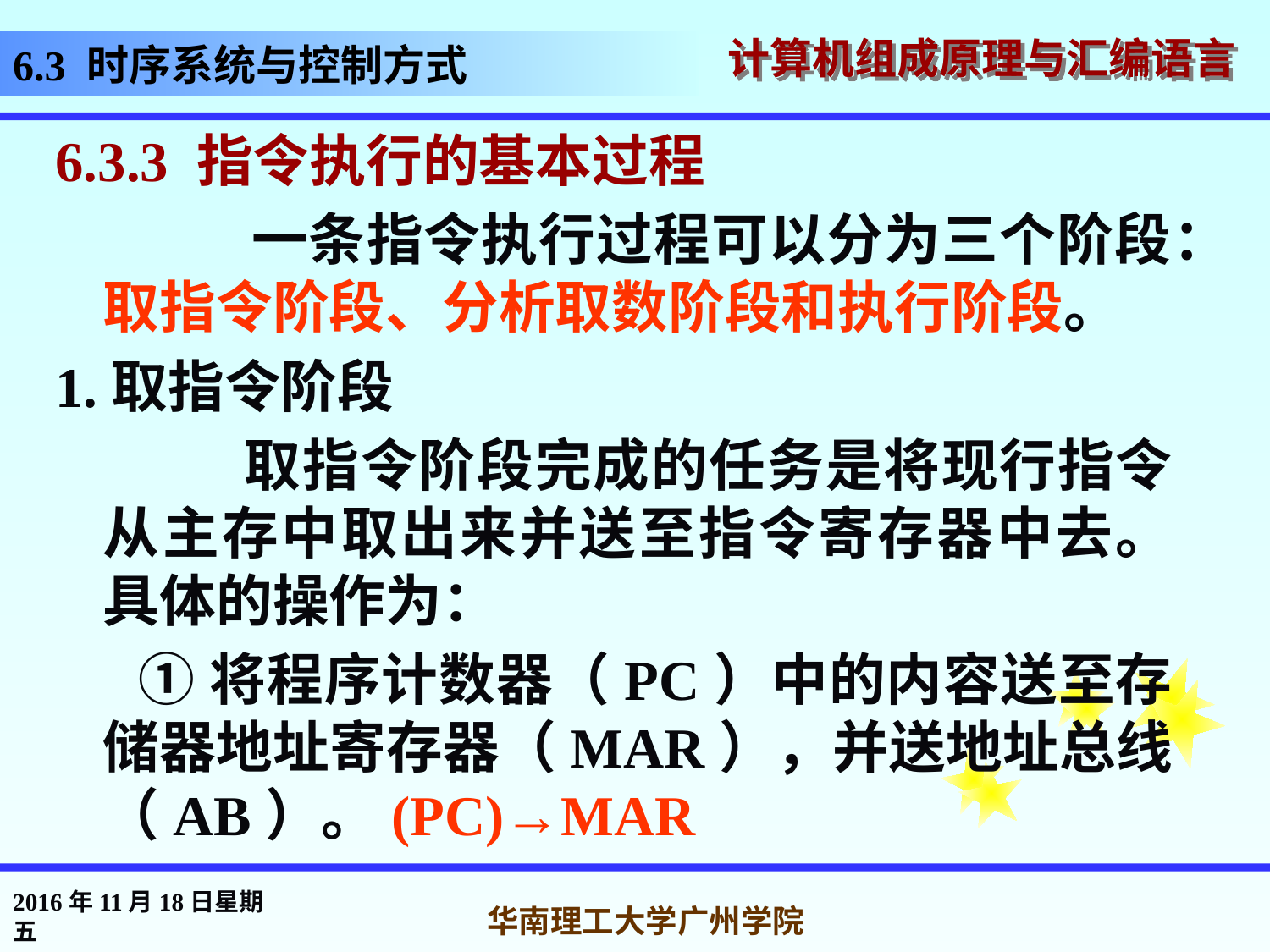

# 6.3 时序系统与控制方式
6.3.3 指令执行的基本过程
             一条指令执行过程可以分为三个阶段：取指令阶段、分析取数阶段和执行阶段。
1.取指令阶段
            取指令阶段完成的任务是将现行指令从主存中取出来并送至指令寄存器中去。具体的操作为：
      ①将程序计数器（PC）中的内容送至存储器地址寄存器（MAR），并送地址总线（AB）。(PC)→MAR
2016年11月18日星期五
华南理工大学广州学院